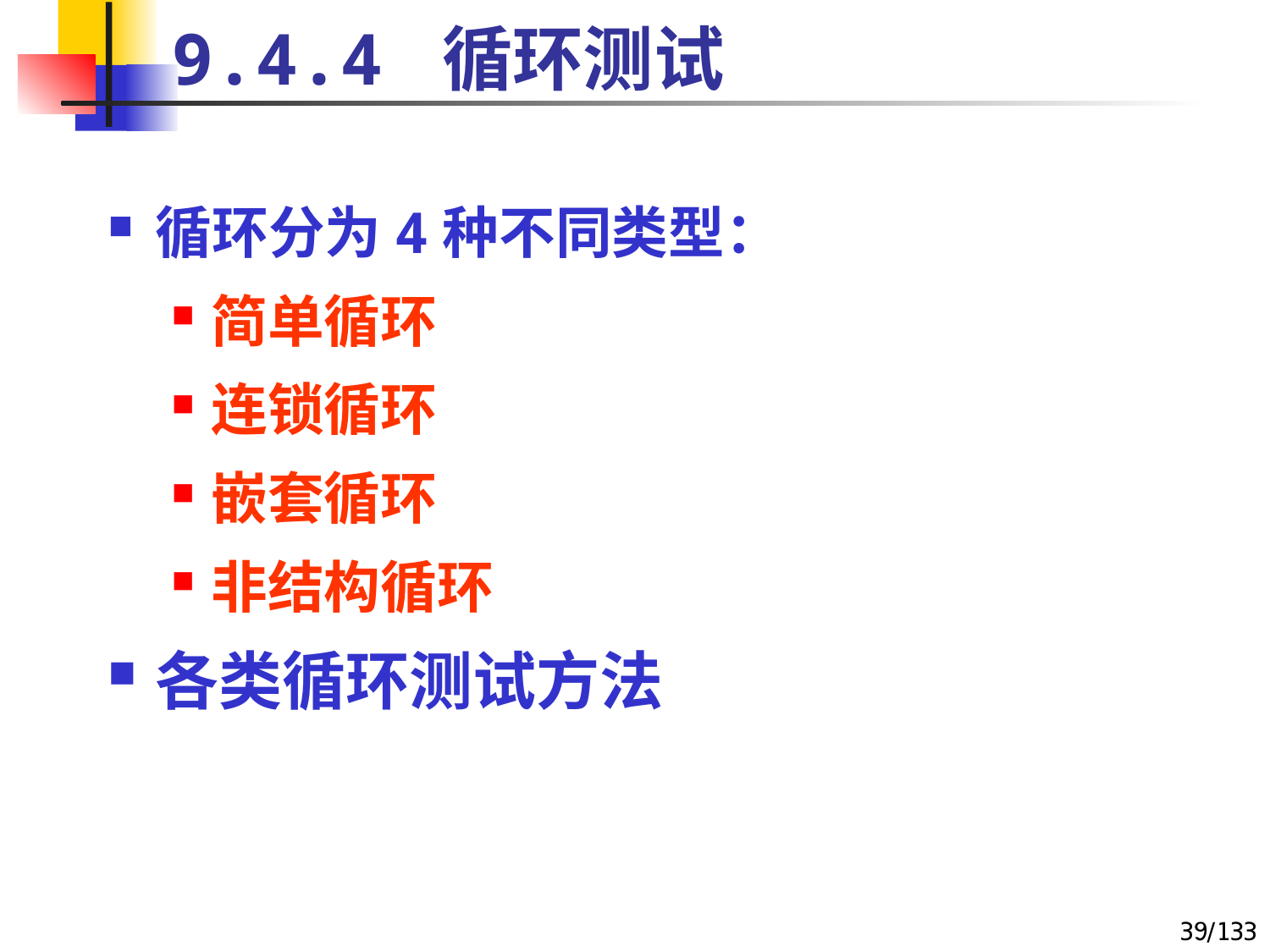

# 9.4.4 循环测试
循环分为4种不同类型：
简单循环
连锁循环
嵌套循环
非结构循环
各类循环测试方法

39/133